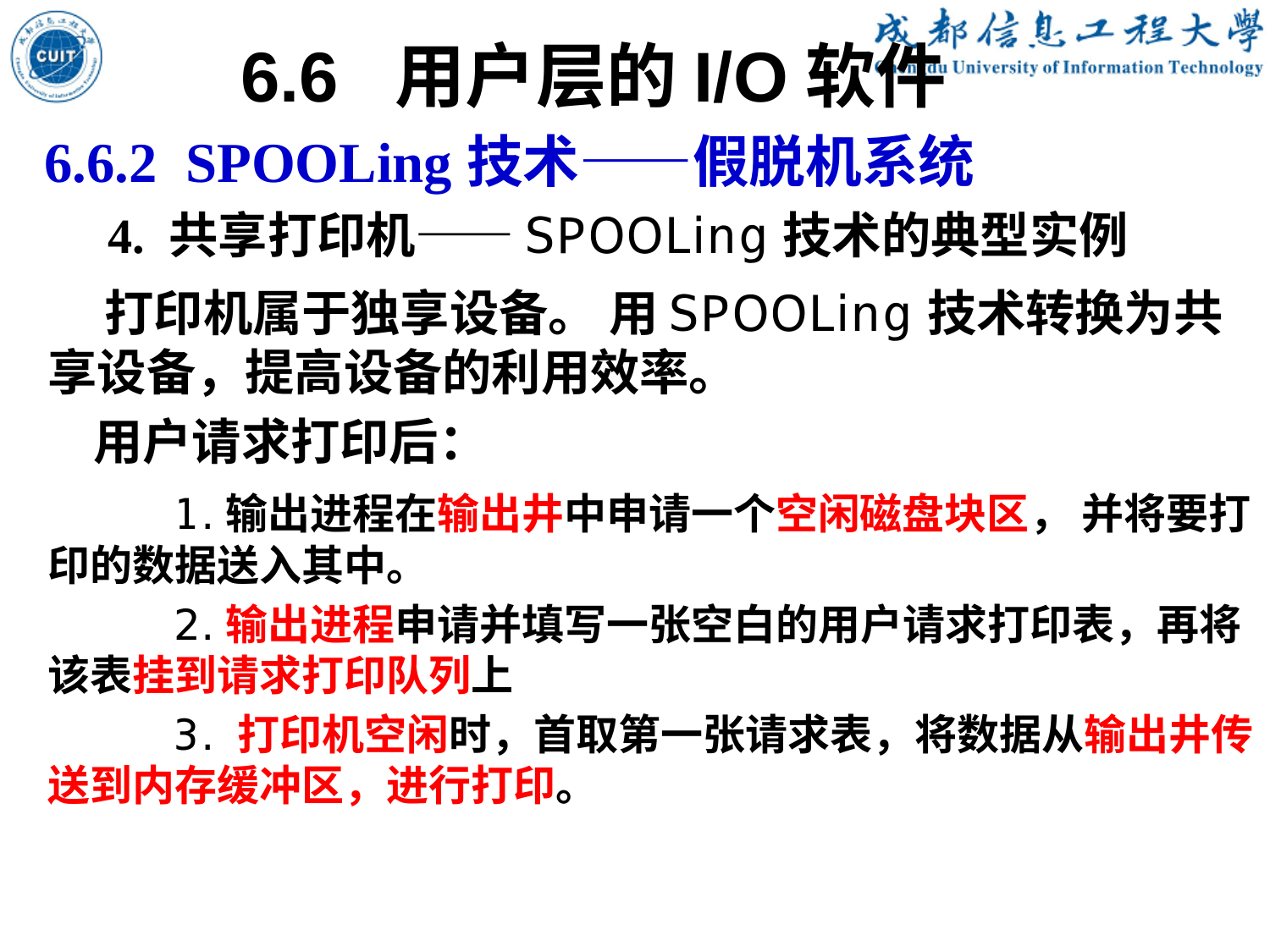

6.6  用户层的I/O软件
6.6.2  SPOOLing技术——假脱机系统
4. 共享打印机——SPOOLing技术的典型实例
    打印机属于独享设备。 用SPOOLing技术转换为共享设备，提高设备的利用效率。
   用户请求打印后：
	1.输出进程在输出井中申请一个空闲磁盘块区， 并将要打印的数据送入其中。
	2.输出进程申请并填写一张空白的用户请求打印表，再将该表挂到请求打印队列上
	3. 打印机空闲时，首取第一张请求表，将数据从输出井传送到内存缓冲区，进行打印。